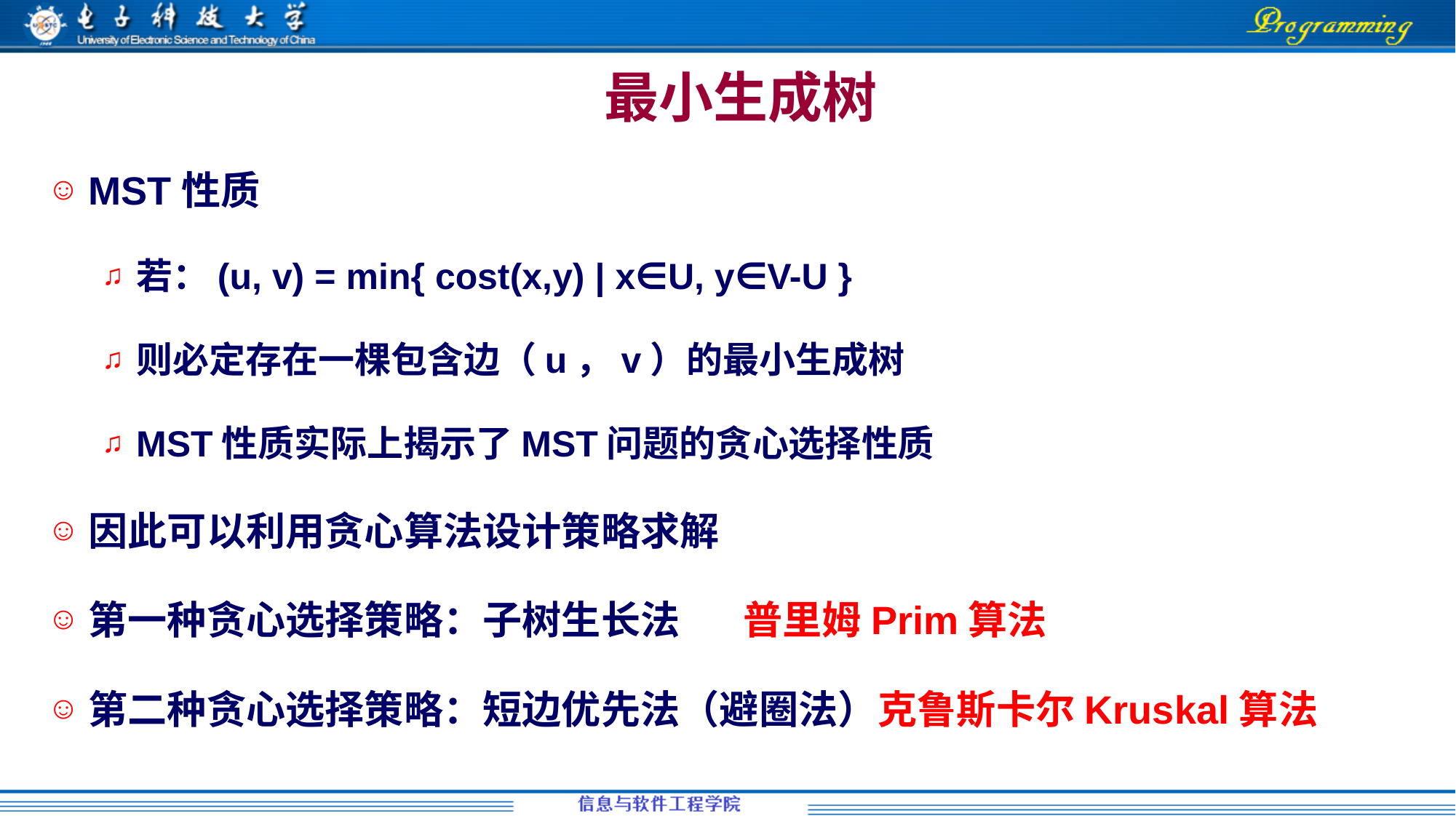

# 最小生成树
MST性质
若：(u, v) = min{ cost(x,y) | x∈U, y∈V-U }
则必定存在一棵包含边（u，v）的最小生成树
MST性质实际上揭示了MST问题的贪心选择性质
因此可以利用贪心算法设计策略求解
第一种贪心选择策略：子树生长法	普里姆Prim算法
第二种贪心选择策略：短边优先法（避圈法）克鲁斯卡尔Kruskal算法